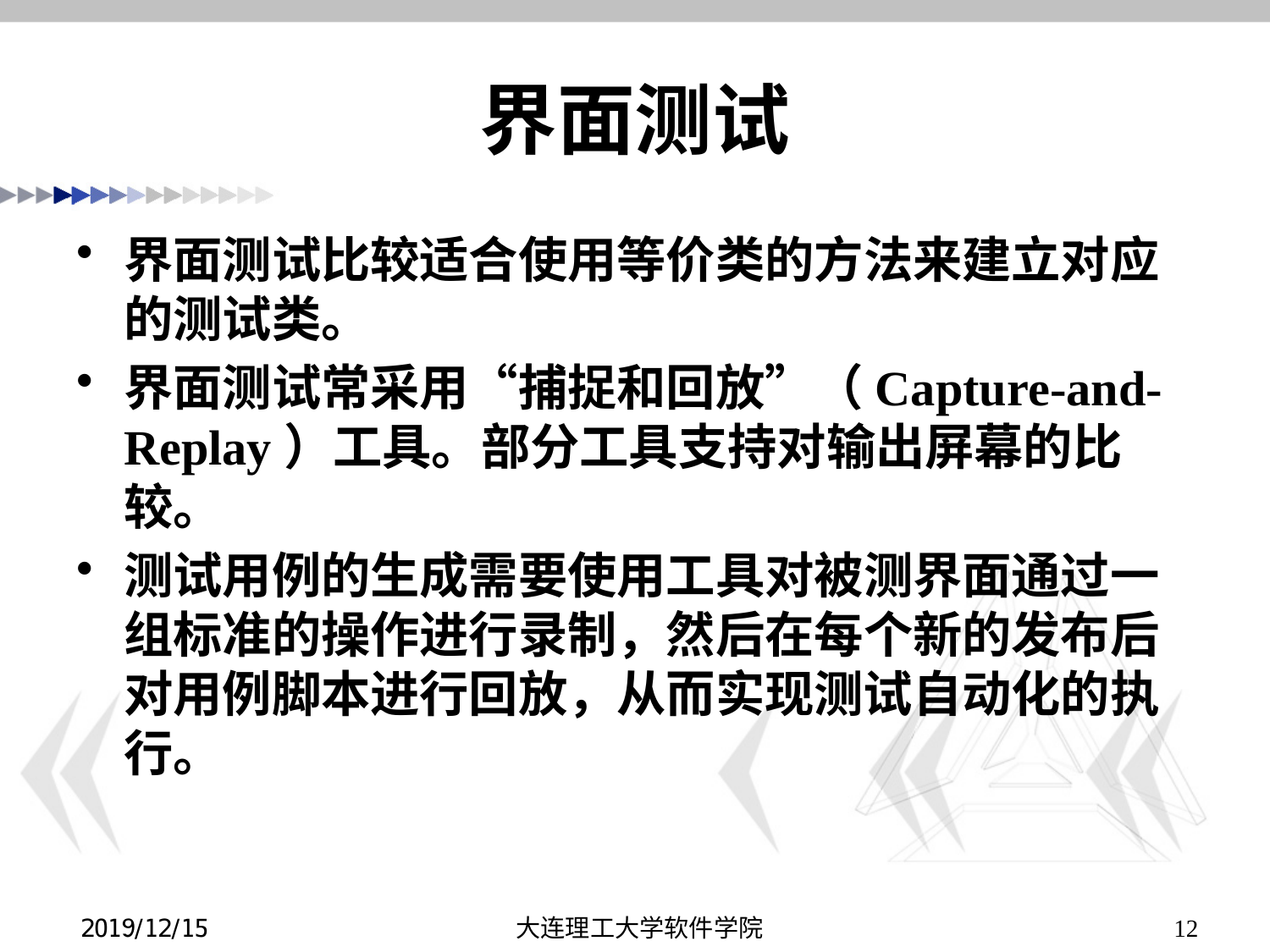

# 界面测试
界面测试比较适合使用等价类的方法来建立对应的测试类。
界面测试常采用“捕捉和回放”（Capture-and-Replay）工具。部分工具支持对输出屏幕的比较。
测试用例的生成需要使用工具对被测界面通过一组标准的操作进行录制，然后在每个新的发布后对用例脚本进行回放，从而实现测试自动化的执行。
2019/12/15
大连理工大学软件学院
12